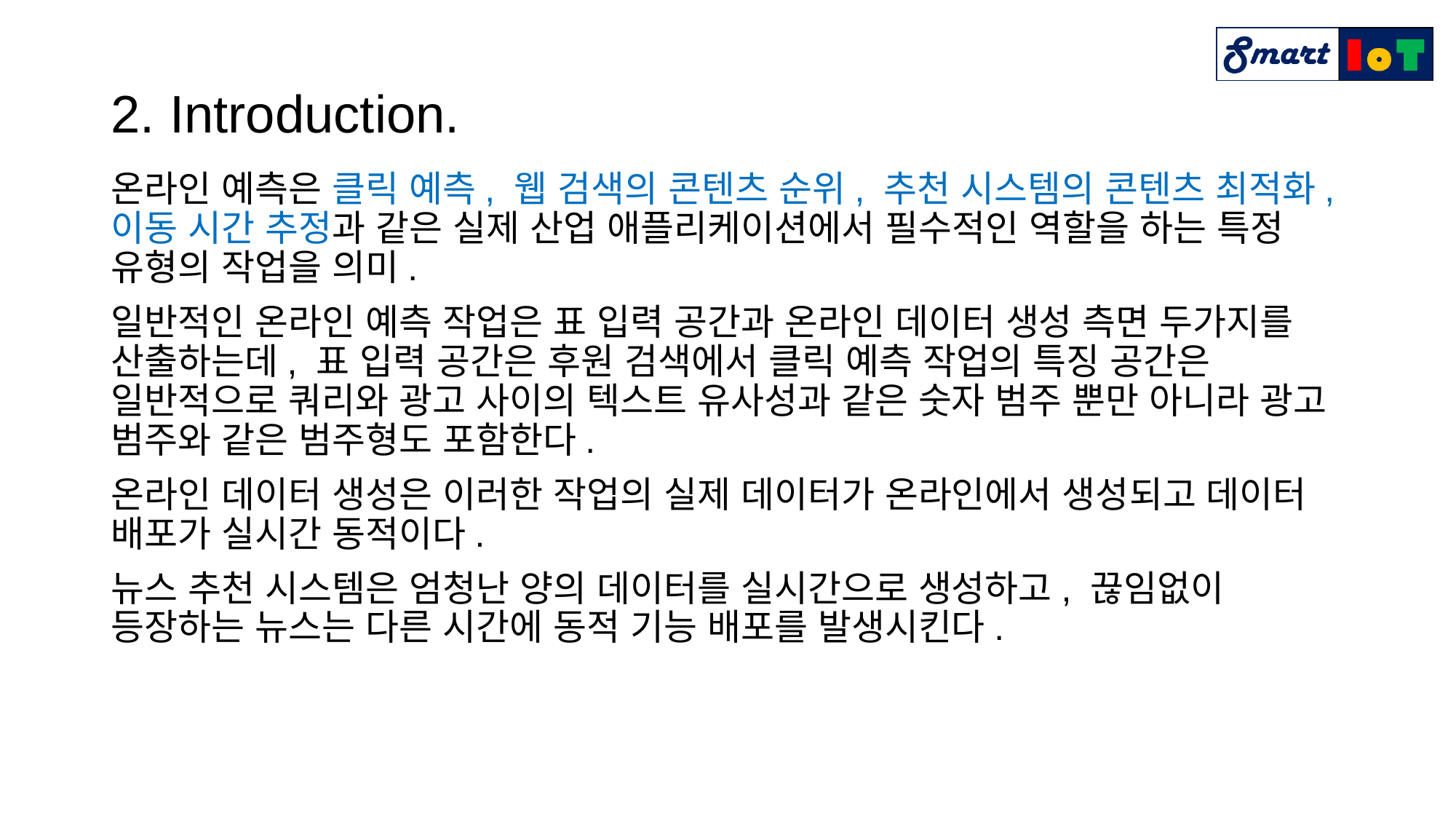

# 2. Introduction.
온라인 예측은 클릭 예측, 웹 검색의 콘텐츠 순위, 추천 시스템의 콘텐츠 최적화, 이동 시간 추정과 같은 실제 산업 애플리케이션에서 필수적인 역할을 하는 특정 유형의 작업을 의미.
일반적인 온라인 예측 작업은 표 입력 공간과 온라인 데이터 생성 측면 두가지를 산출하는데, 표 입력 공간은 후원 검색에서 클릭 예측 작업의 특징 공간은 일반적으로 쿼리와 광고 사이의 텍스트 유사성과 같은 숫자 범주 뿐만 아니라 광고 범주와 같은 범주형도 포함한다.
온라인 데이터 생성은 이러한 작업의 실제 데이터가 온라인에서 생성되고 데이터 배포가 실시간 동적이다.
뉴스 추천 시스템은 엄청난 양의 데이터를 실시간으로 생성하고, 끊임없이 등장하는 뉴스는 다른 시간에 동적 기능 배포를 발생시킨다.